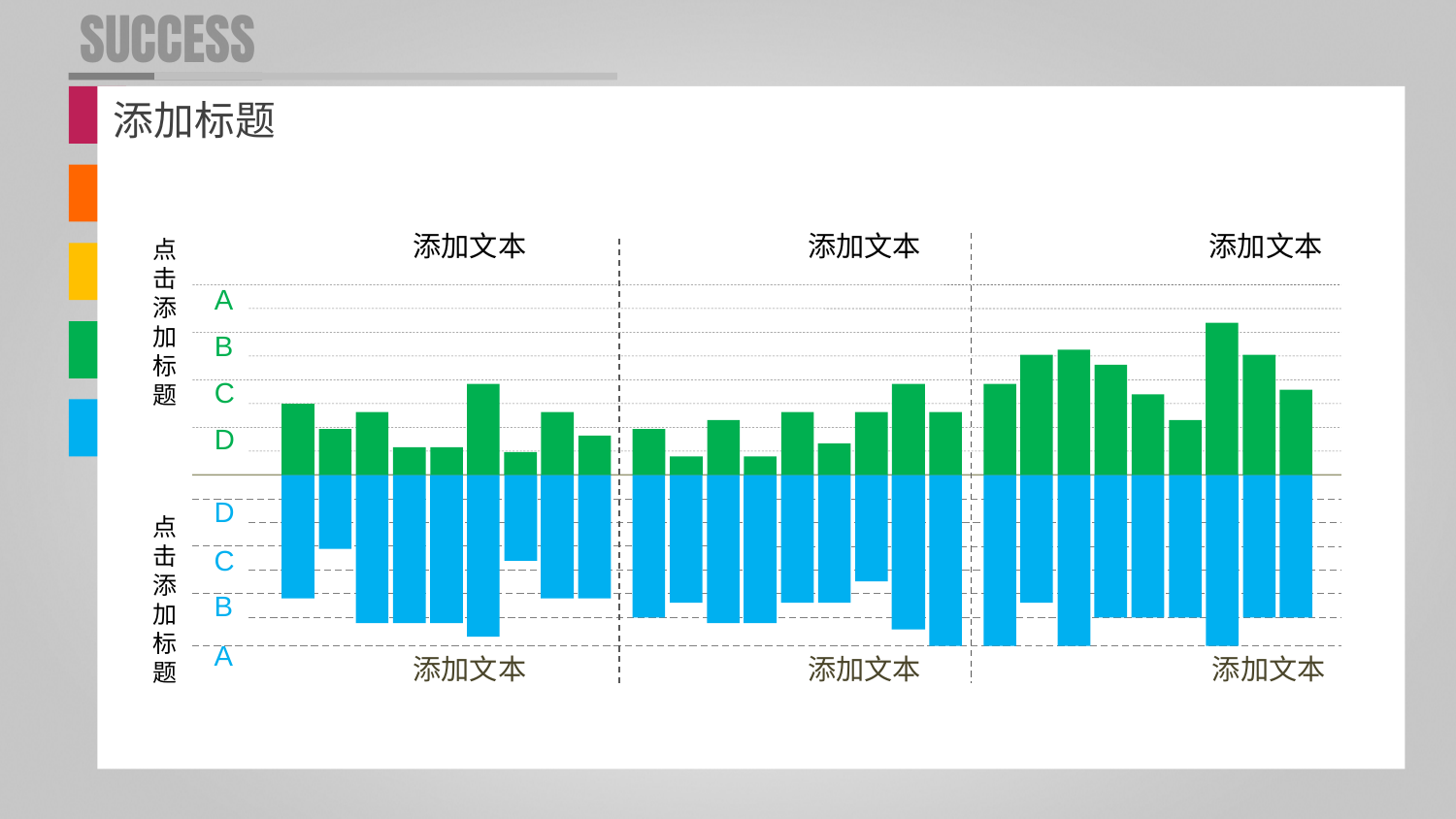

添加标题
添加文本
添加文本
添加文本
点击添加标题
A

B

C
D
D
点击添加标题
C
B
A
添加文本
添加文本
添加文本